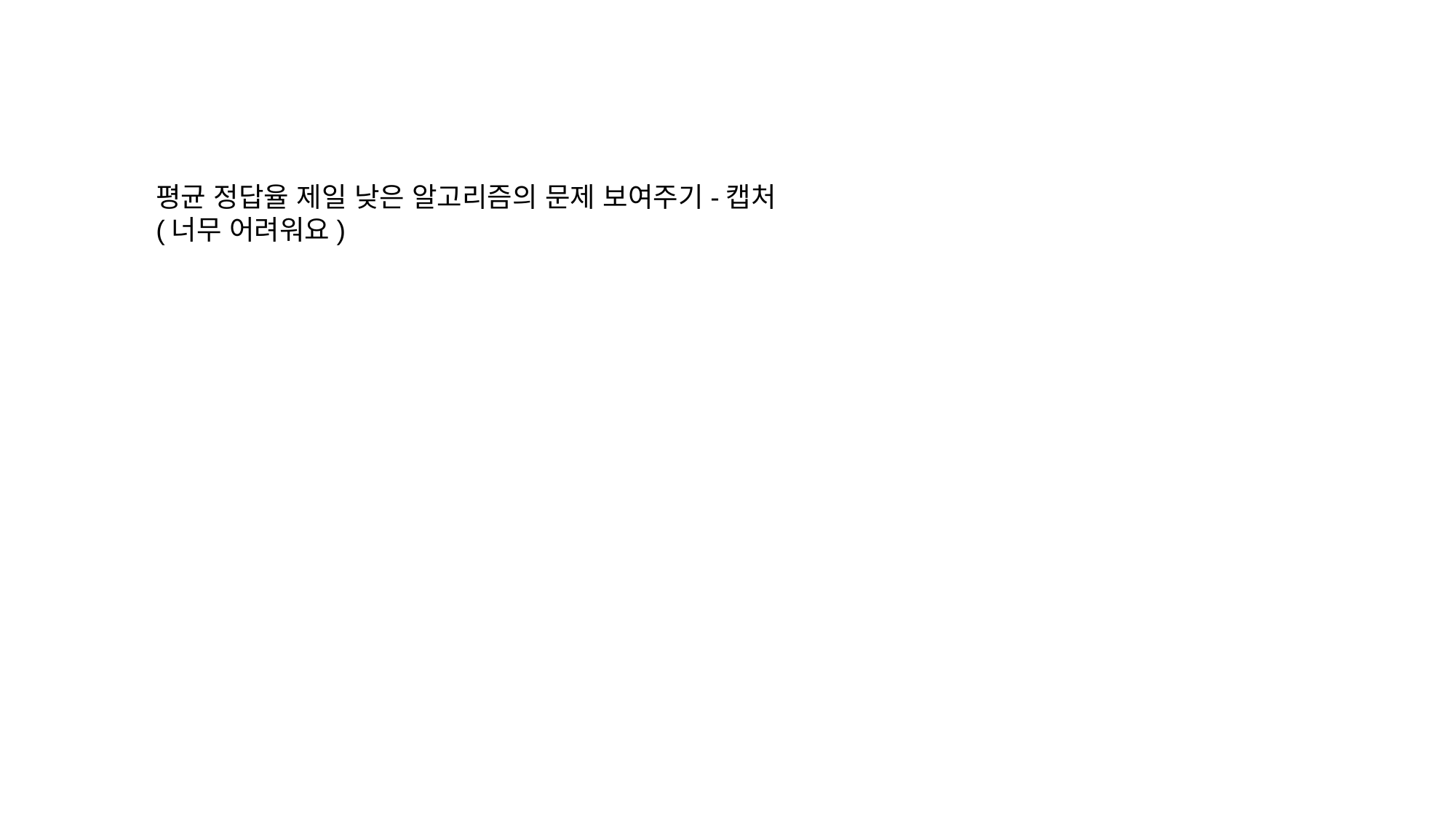

평균 정답율 제일 낮은 알고리즘의 문제 보여주기-캡처
(너무 어려워요)